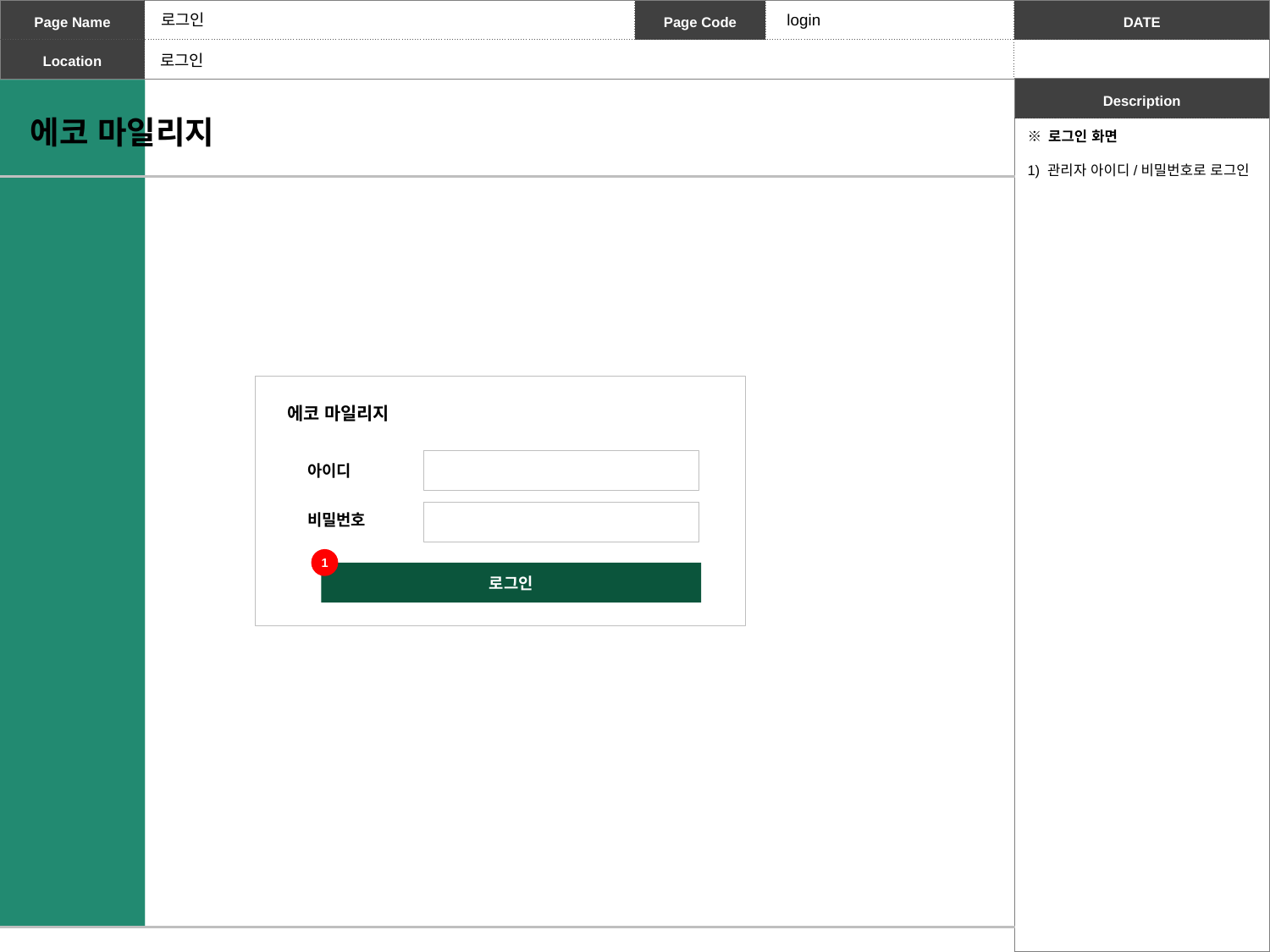

로그인
login
로그인

에코 마일리지
※ 로그인 화면

1) 관리자 아이디/비밀번호로 로그인

에코 마일리지

아이디

비밀번호
1
로그인